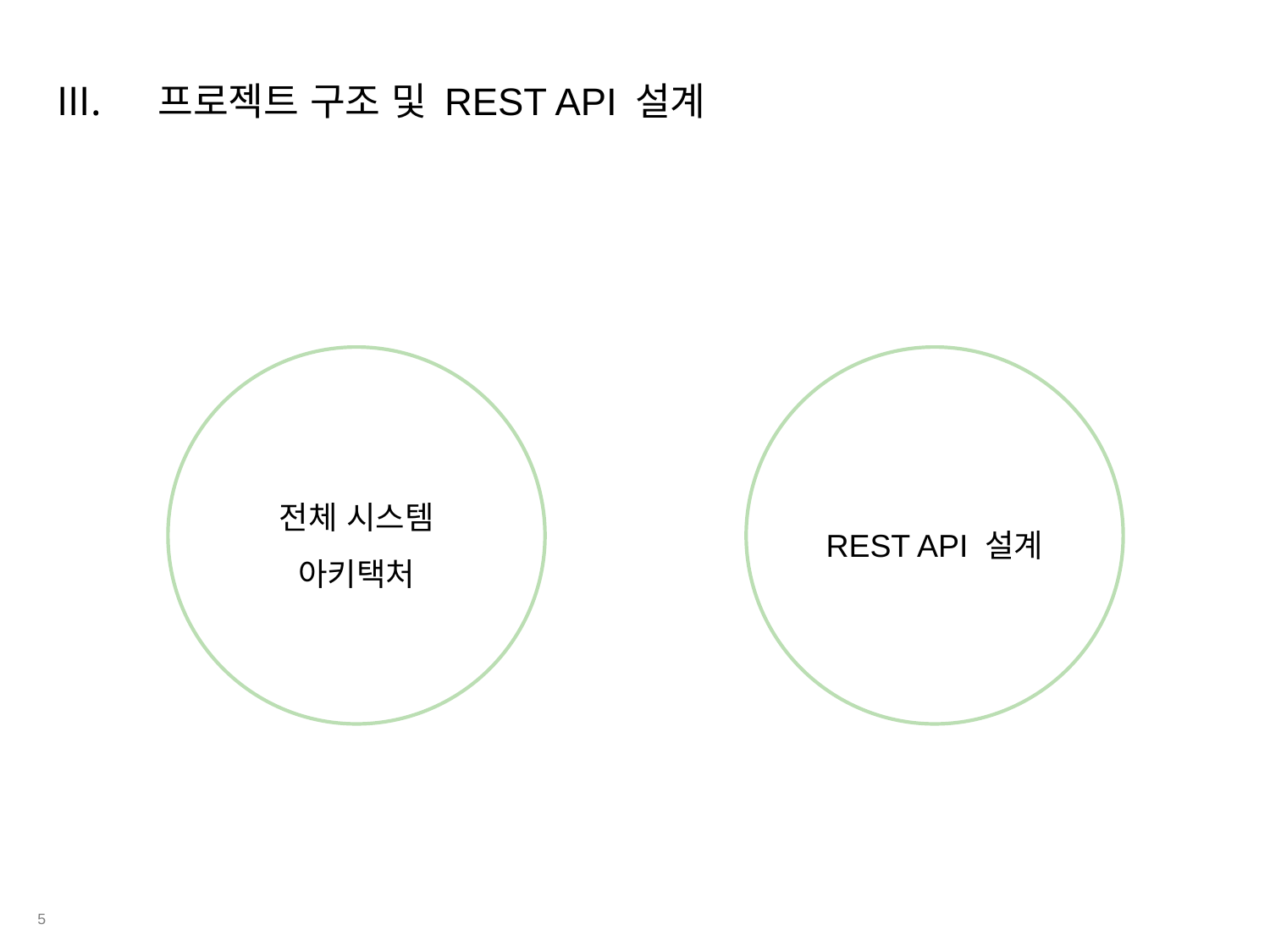

# 프로젝트 구조 및 REST API 설계
전체 시스템
아키택처
REST API 설계